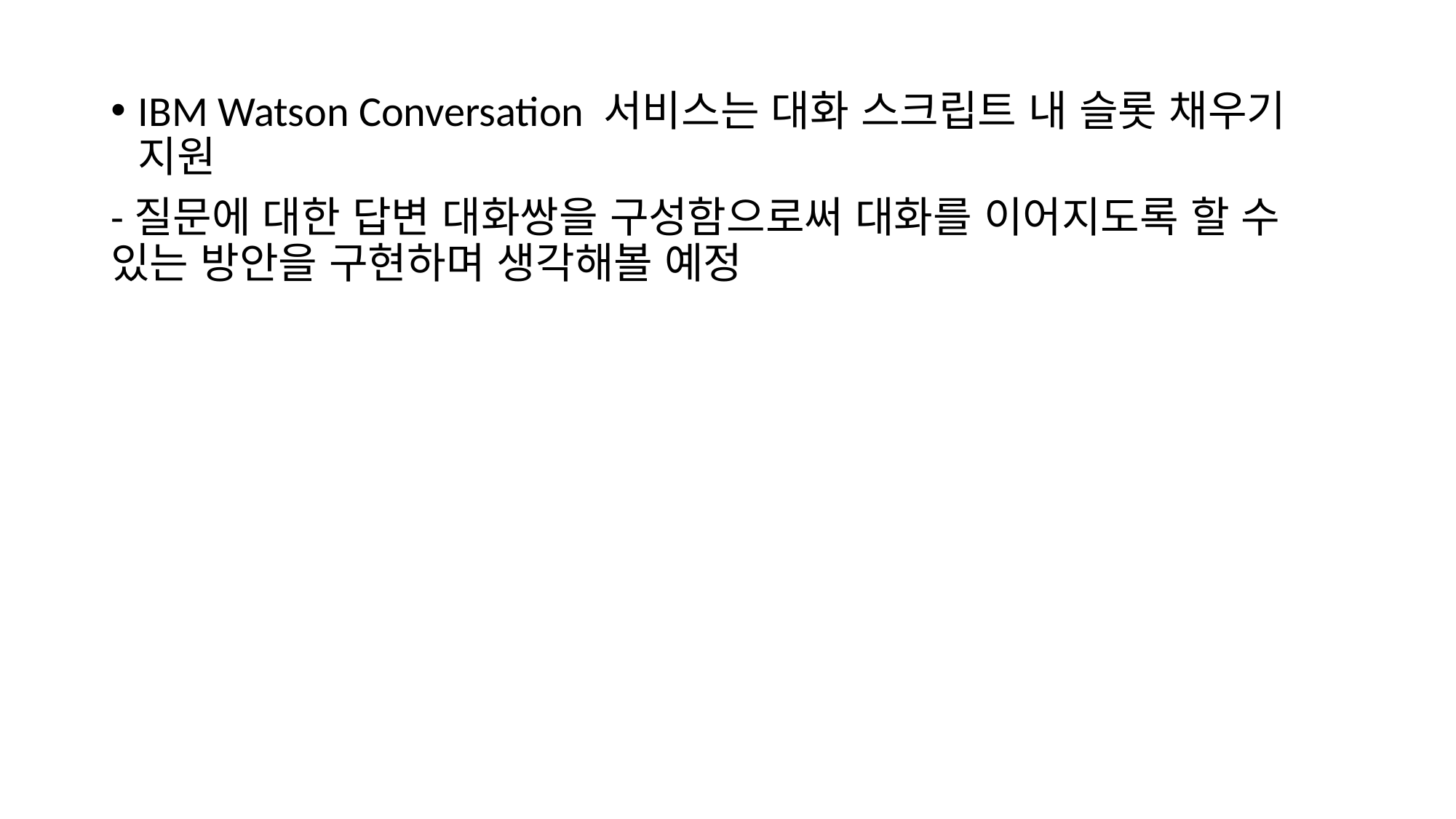

IBM Watson Conversation 서비스는 대화 스크립트 내 슬롯 채우기 지원
-질문에 대한 답변 대화쌍을 구성함으로써 대화를 이어지도록 할 수 있는 방안을 구현하며 생각해볼 예정